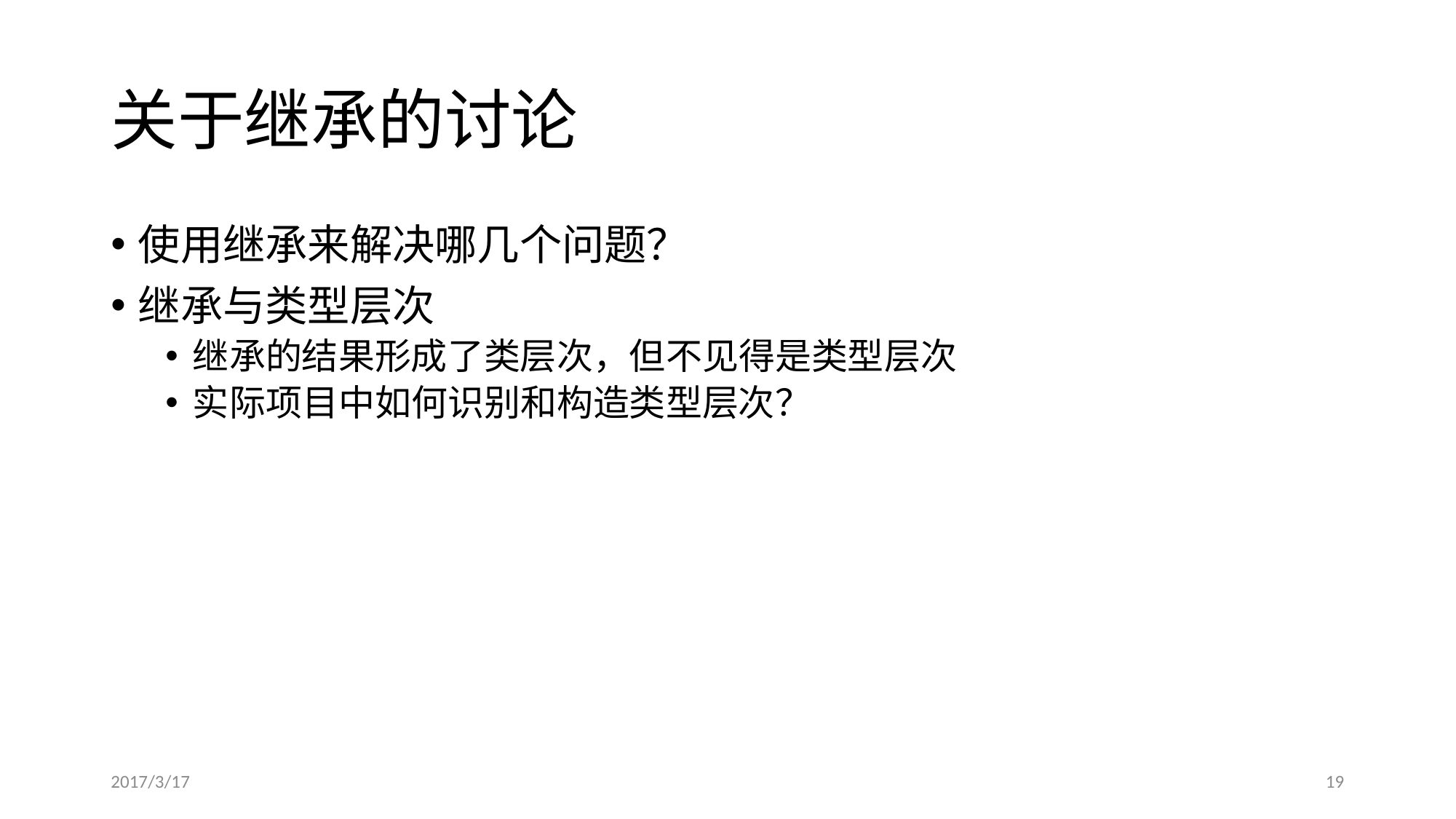

# 关于继承的讨论
使用继承来解决哪几个问题？
继承与类型层次
继承的结果形成了类层次，但不见得是类型层次
实际项目中如何识别和构造类型层次？
2017/3/17
19